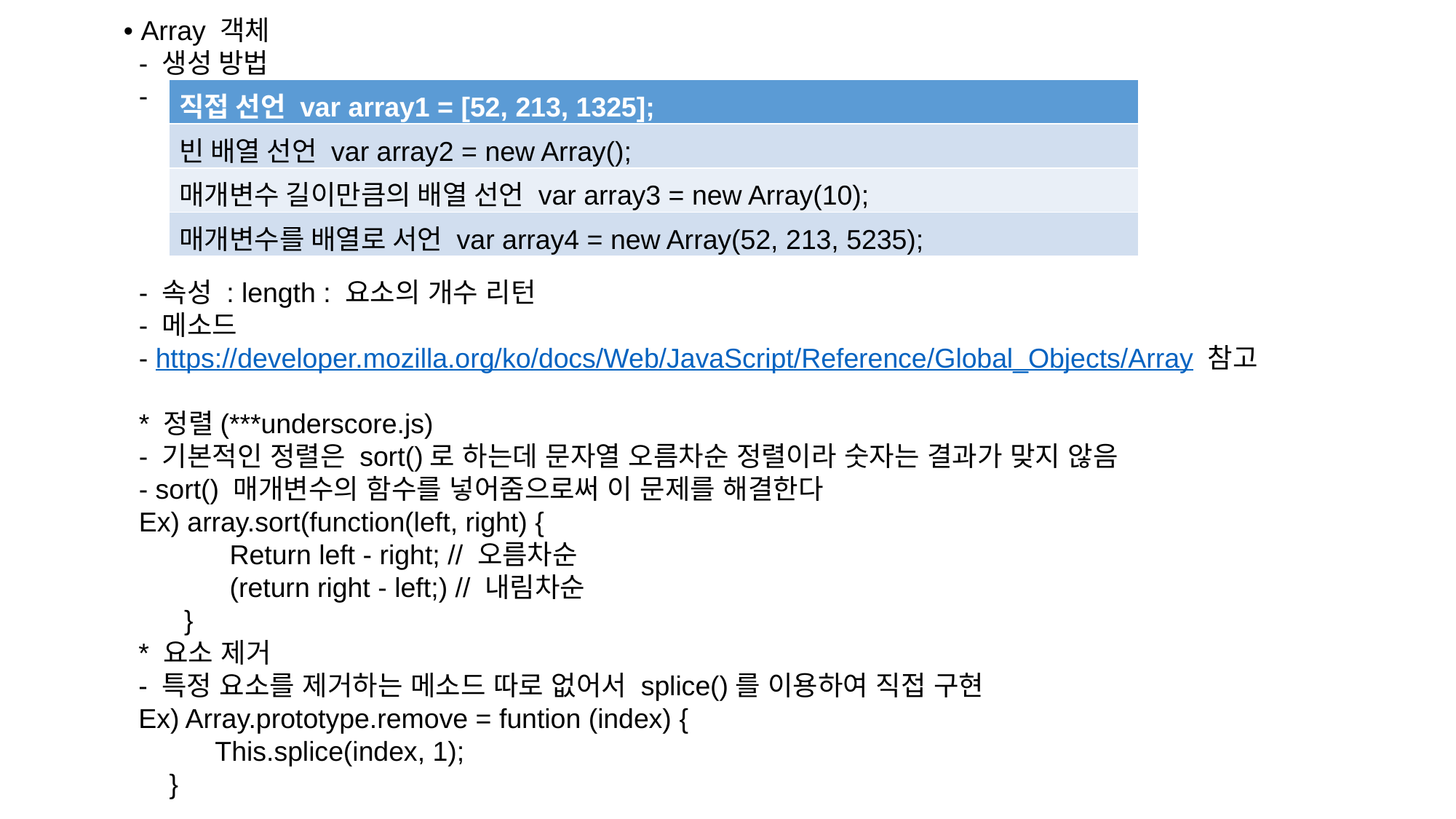

• Array 객체
    - 생성 방법
    -

    - 속성 : length : 요소의 개수 리턴
    - 메소드
    - https://developer.mozilla.org/ko/docs/Web/JavaScript/Reference/Global_Objects/Array 참고

    * 정렬(***underscore.js)
    - 기본적인 정렬은 sort()로 하는데 문자열 오름차순 정렬이라 숫자는 결과가 맞지 않음
    - sort() 매개변수의 함수를 넣어줌으로써 이 문제를 해결한다
    Ex) array.sort(function(left, right) {
Return left - right; // 오름차순
(return right - left;) // 내림차순
  }
* 요소 제거
- 특정 요소를 제거하는 메소드 따로 없어서 splice()를 이용하여 직접 구현
Ex) Array.prototype.remove = funtion (index) {
          This.splice(index, 1);
    }

| 직접 선언 var array1 = [52, 213, 1325]; |
| --- |
| 빈 배열 선언 var array2 = new Array(); |
| 매개변수 길이만큼의 배열 선언 var array3 = new Array(10); |
| 매개변수를 배열로 서언 var array4 = new Array(52, 213, 5235); |